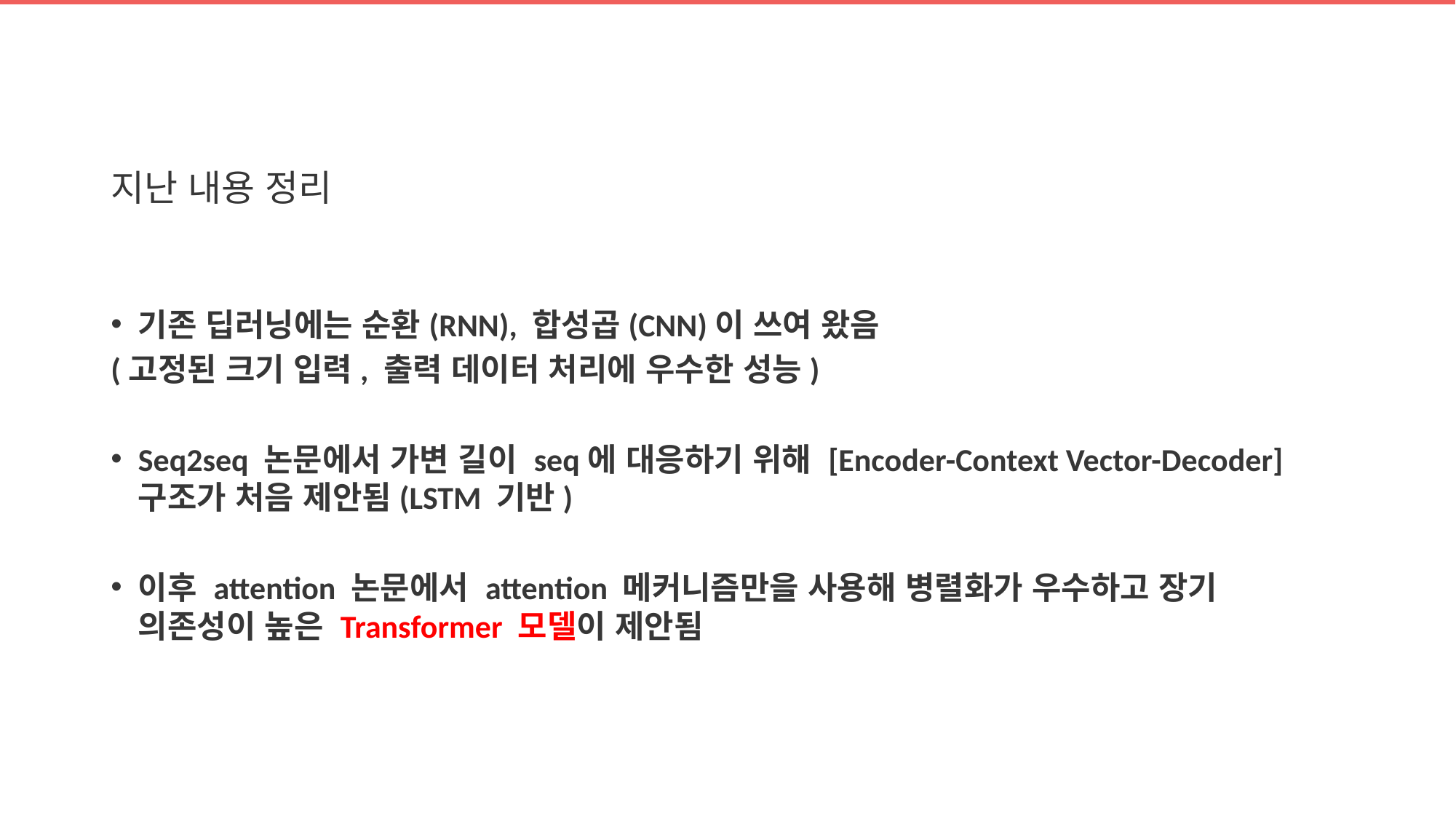

지난 내용 정리

기존 딥러닝에는 순환(RNN), 합성곱(CNN)이 쓰여 왔음
(고정된 크기 입력, 출력 데이터 처리에 우수한 성능)

Seq2seq 논문에서 가변 길이 seq에 대응하기 위해 [Encoder-Context Vector-Decoder] 구조가 처음 제안됨(LSTM 기반)

이후 attention 논문에서 attention 메커니즘만을 사용해 병렬화가 우수하고 장기 의존성이 높은 Transformer 모델이 제안됨